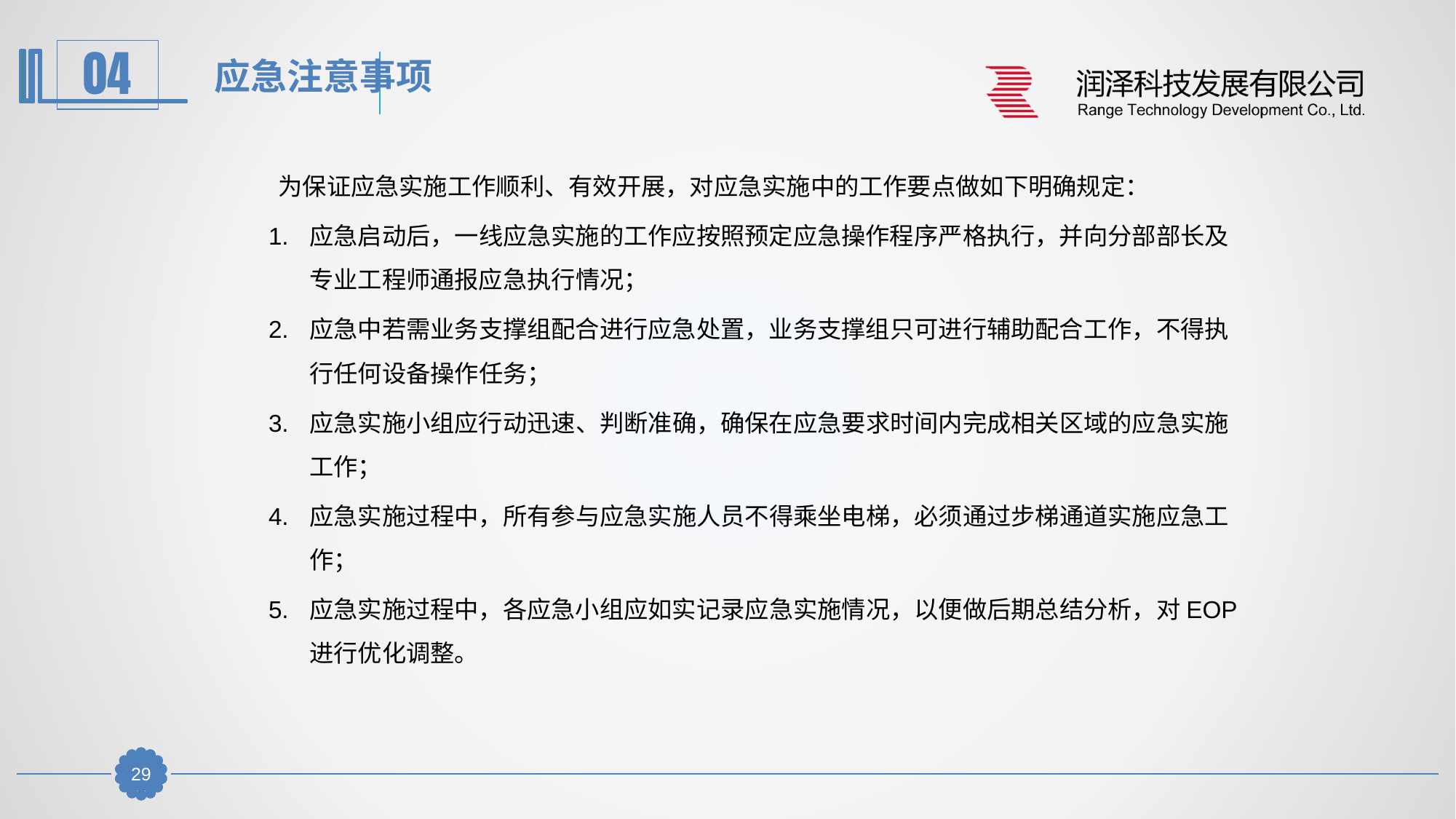

应急注意事项
为保证应急实施工作顺利、有效开展，对应急实施中的工作要点做如下明确规定：
应急启动后，一线应急实施的工作应按照预定应急操作程序严格执行，并向分部部长及专业工程师通报应急执行情况；
应急中若需业务支撑组配合进行应急处置，业务支撑组只可进行辅助配合工作，不得执行任何设备操作任务；
应急实施小组应行动迅速、判断准确，确保在应急要求时间内完成相关区域的应急实施工作；
应急实施过程中，所有参与应急实施人员不得乘坐电梯，必须通过步梯通道实施应急工作；
应急实施过程中，各应急小组应如实记录应急实施情况，以便做后期总结分析，对EOP进行优化调整。
29